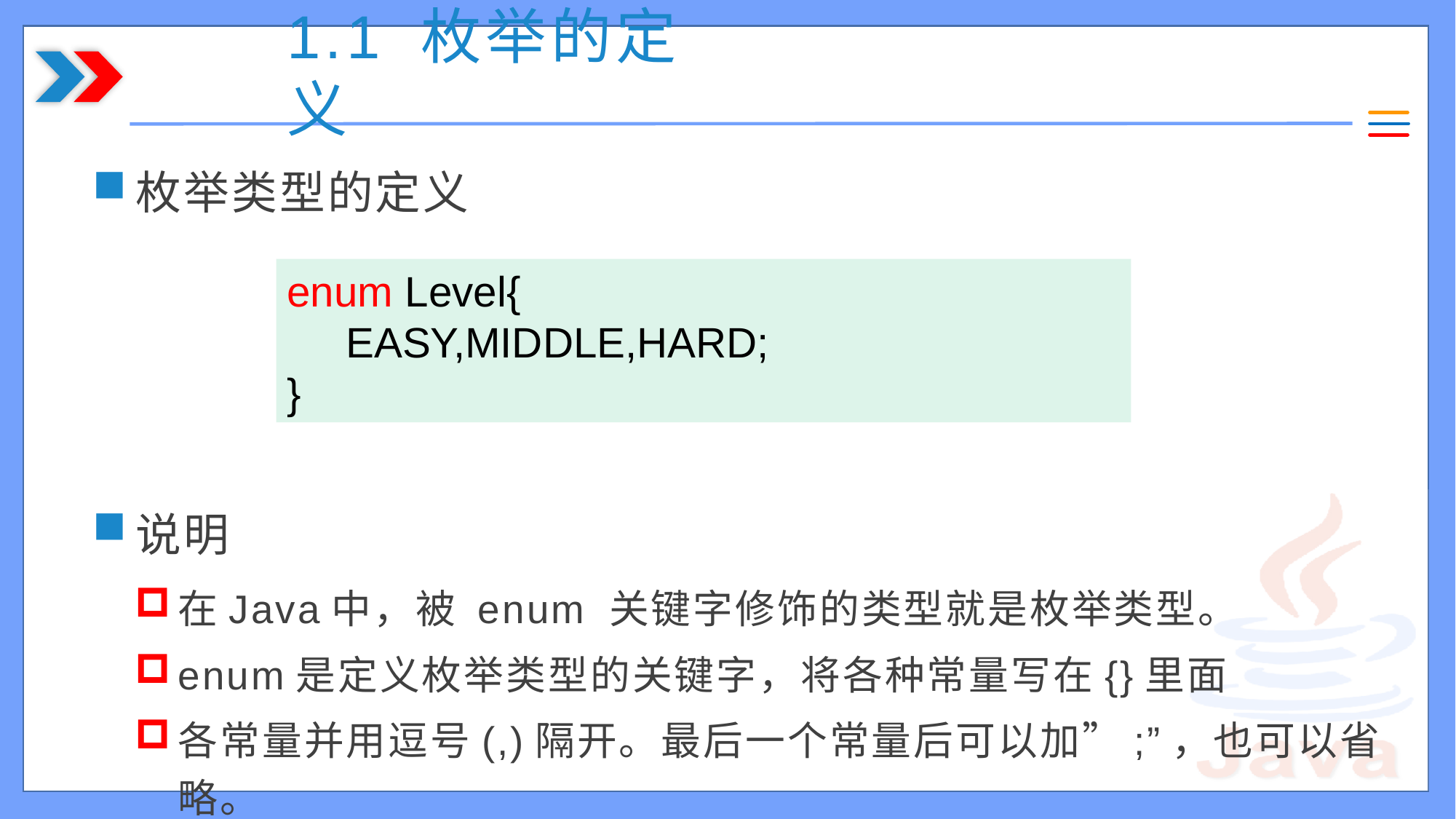

# 1.1 枚举的定义
枚举类型的定义

说明
在Java中，被 enum 关键字修饰的类型就是枚举类型。
enum是定义枚举类型的关键字，将各种常量写在{}里面
各常量并用逗号(,)隔开。最后一个常量后可以加”;”，也可以省略。

enum Level{
     EASY,MIDDLE,HARD;
}